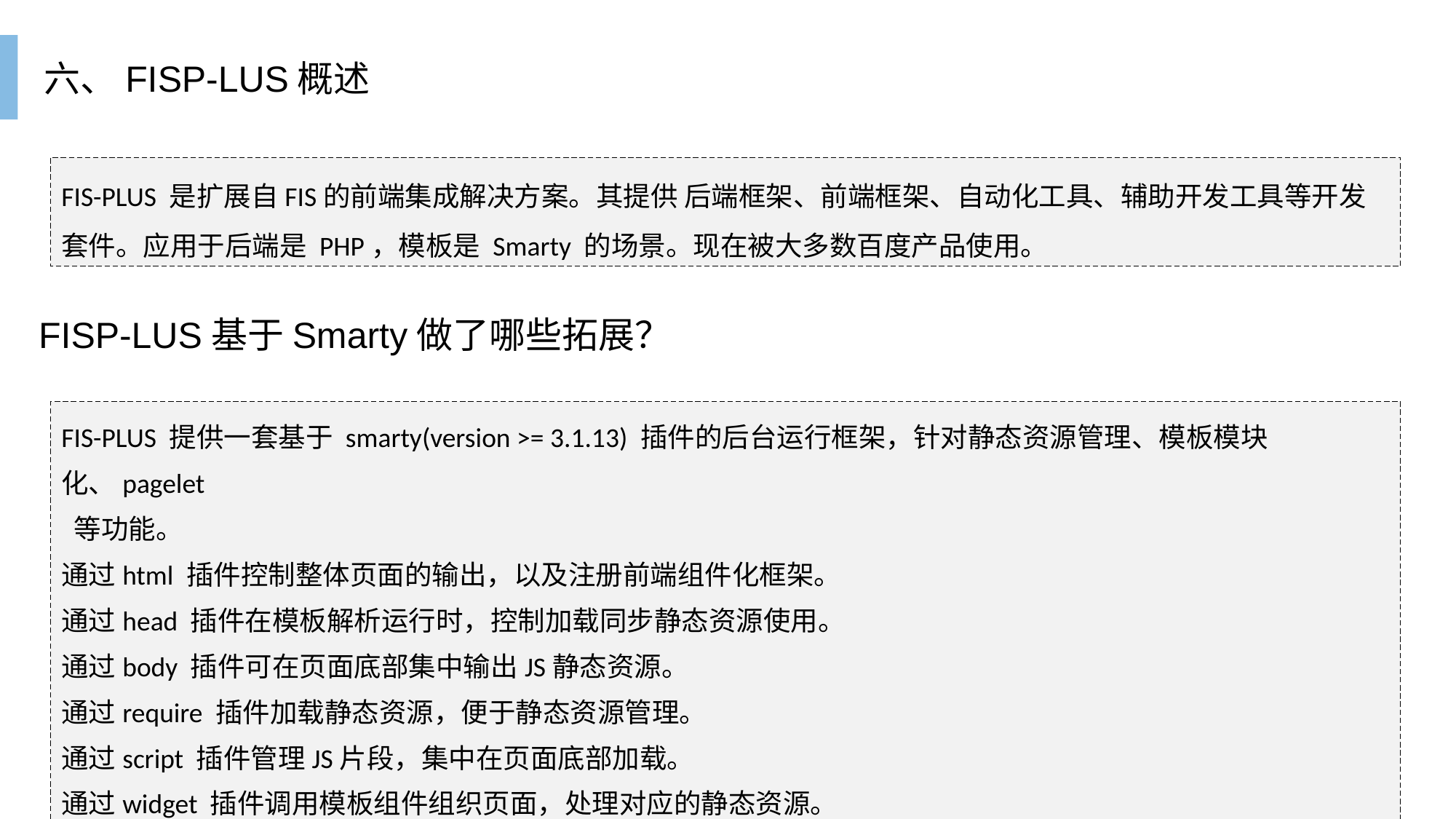

六、FISP-LUS概述
FIS-PLUS 是扩展自FIS的前端集成解决方案。其提供 后端框架、前端框架、自动化工具、辅助开发工具等开发套件。应用于后端是 PHP，模板是 Smarty 的场景。现在被大多数百度产品使用。
 FISP-LUS基于Smarty做了哪些拓展？
FIS-PLUS 提供一套基于 smarty(version >= 3.1.13) 插件的后台运行框架，针对静态资源管理、模板模块化、pagelet
 等功能。
通过html 插件控制整体页面的输出，以及注册前端组件化框架。
通过head 插件在模板解析运行时，控制加载同步静态资源使用。
通过body 插件可在页面底部集中输出JS静态资源。
通过require 插件加载静态资源，便于静态资源管理。
通过script 插件管理JS片段，集中在页面底部加载。
通过widget 插件调用模板组件组织页面，处理对应的静态资源。